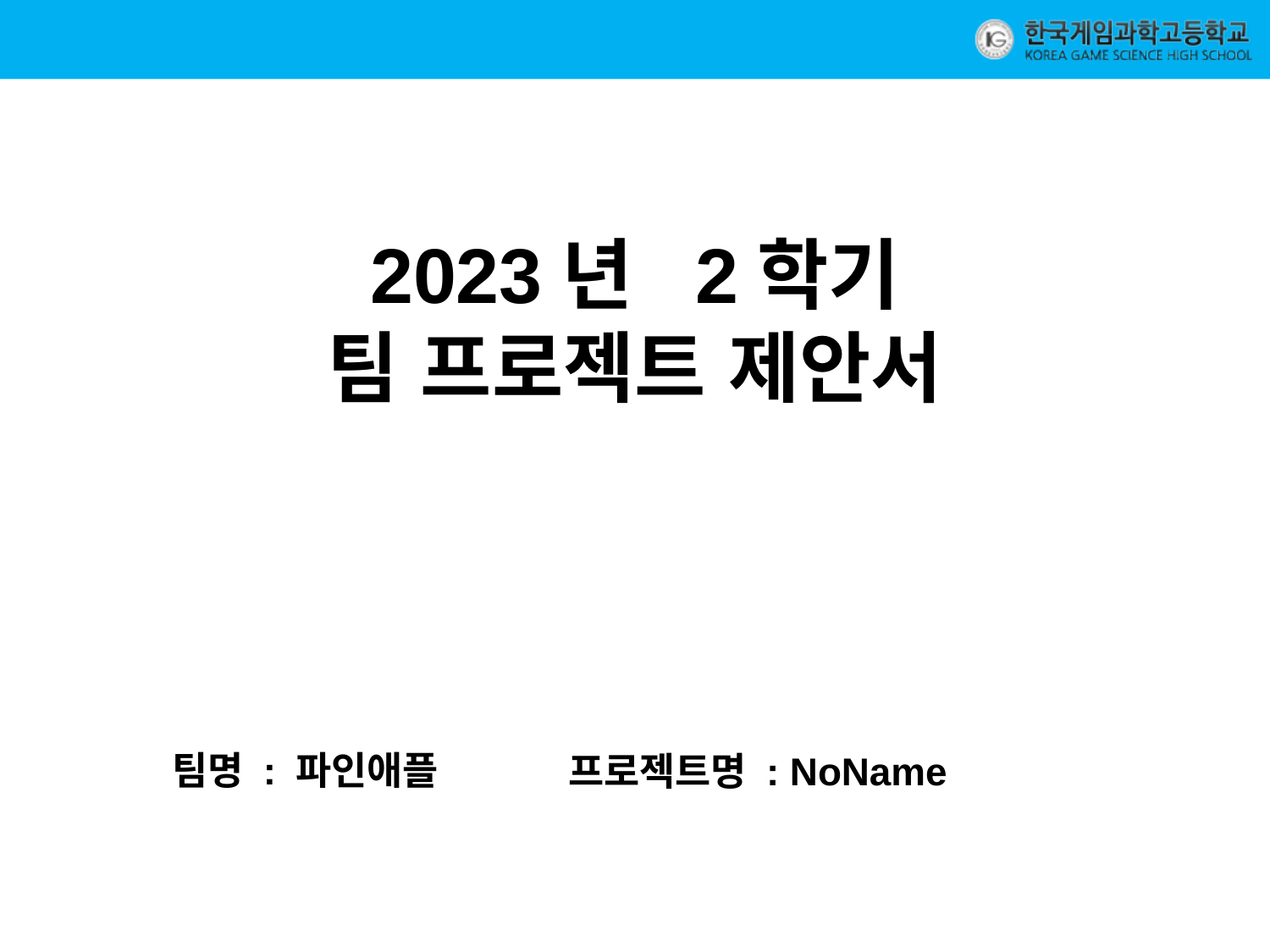

2023년  2학기
팀 프로젝트 제안서
팀명 : 파인애플
프로젝트명 : NoName